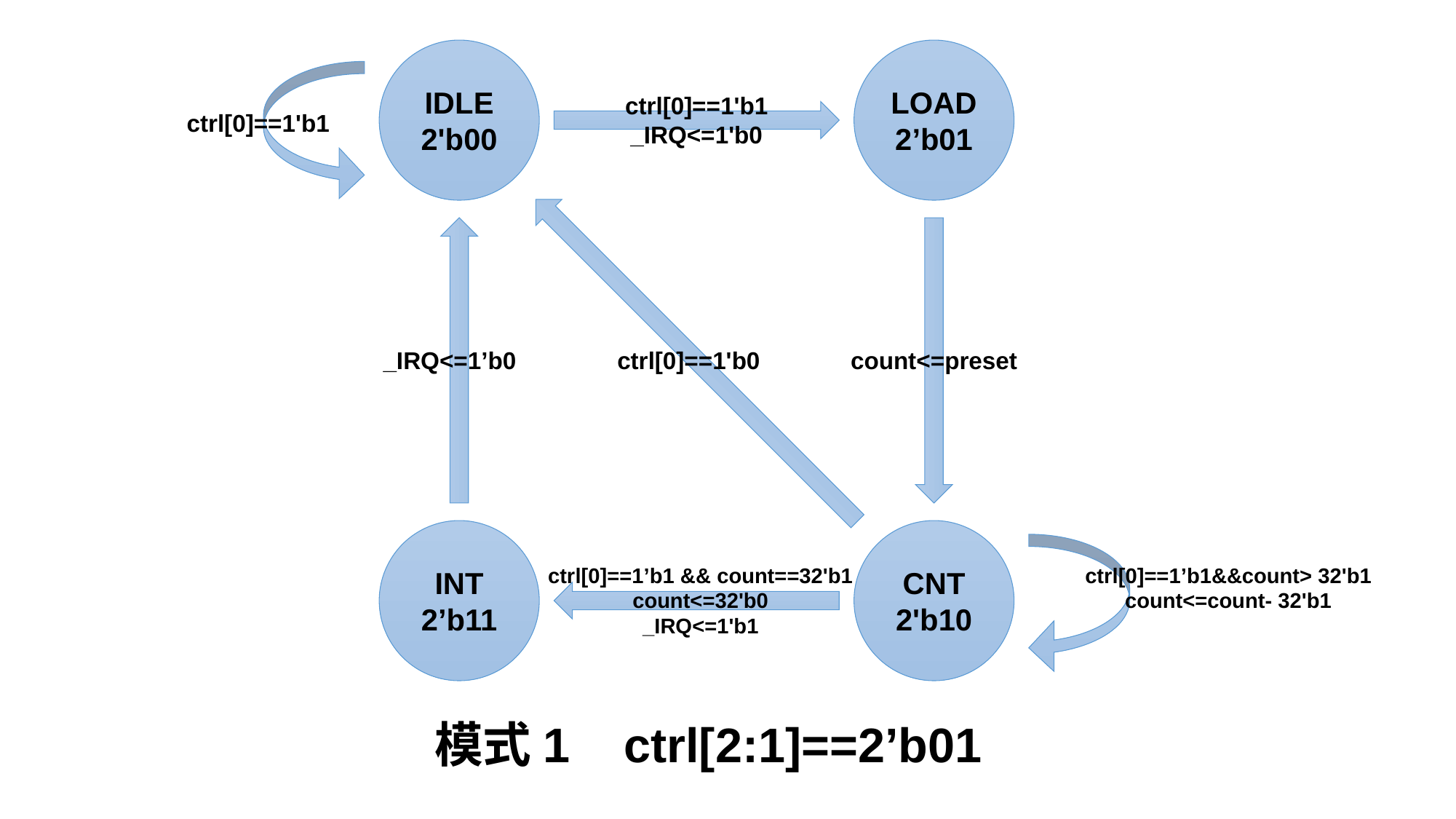

IDLE
2'b00
LOAD
2’b01

ctrl[0]==1'b1
_IRQ<=1'b0

ctrl[0]==1'b1
_IRQ<=1’b0
ctrl[0]==1'b0
count<=preset

INT
2’b11
CNT
2'b10

ctrl[0]==1’b1 && count==32'b1
count<=32'b0
_IRQ<=1'b1
ctrl[0]==1’b1&&count> 32'b1
count<=count- 32'b1

模式1    ctrl[2:1]==2’b01